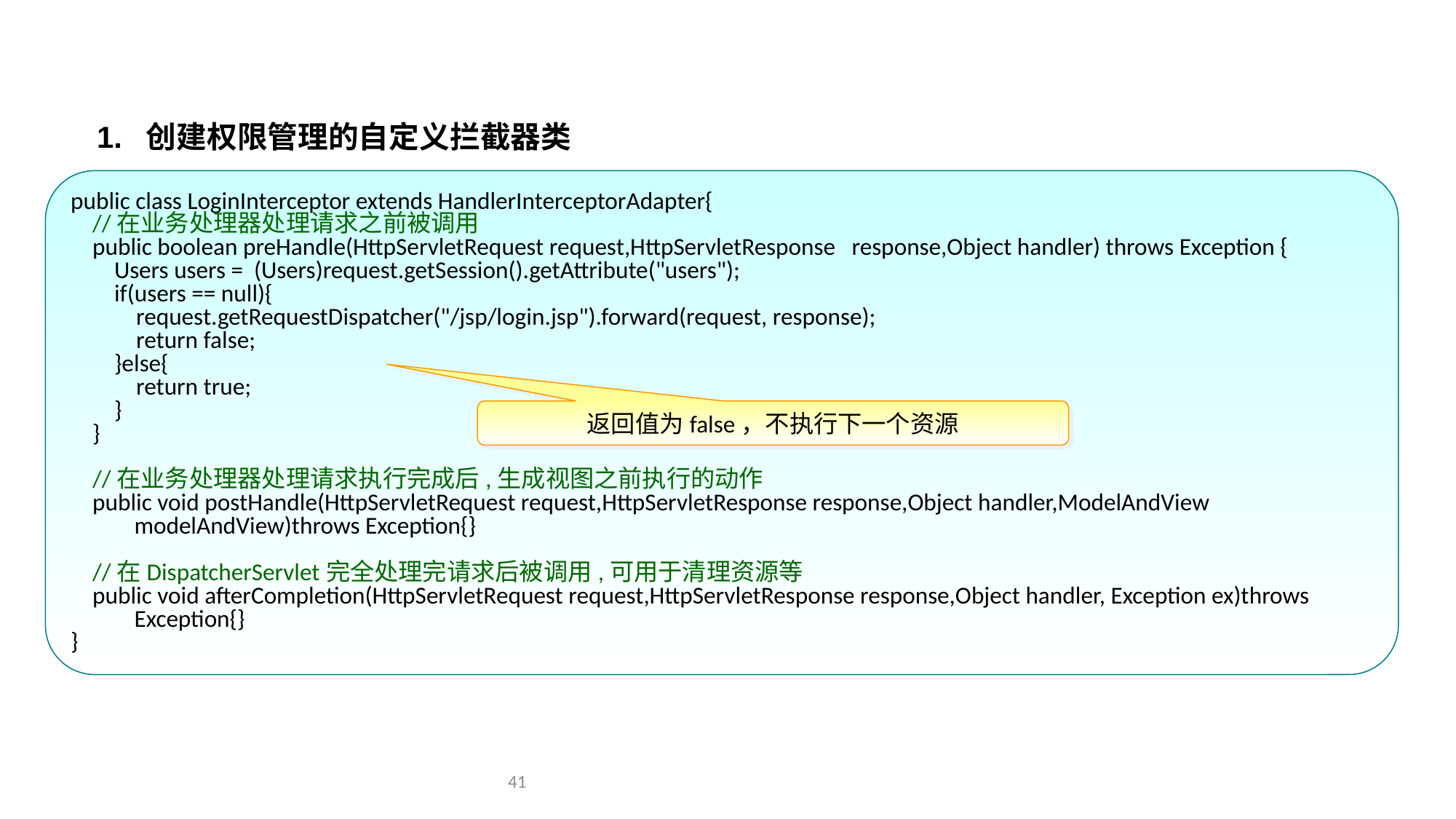

SpringMVC自定义拦截器-2
1.  创建权限管理的自定义拦截器类
public class LoginInterceptor extends HandlerInterceptorAdapter{
    //在业务处理器处理请求之前被调用
    public boolean preHandle(HttpServletRequest request,HttpServletResponse   response,Object handler) throws Exception {
        Users users =  (Users)request.getSession().getAttribute("users");
        if(users == null){
            request.getRequestDispatcher("/jsp/login.jsp").forward(request, response);
            return false;
        }else{
            return true;
        }
    }

    //在业务处理器处理请求执行完成后,生成视图之前执行的动作
    public void postHandle(HttpServletRequest request,HttpServletResponse response,Object handler,ModelAndView modelAndView)throws Exception{}

    //在DispatcherServlet完全处理完请求后被调用,可用于清理资源等
    public void afterCompletion(HttpServletRequest request,HttpServletResponse response,Object handler, Exception ex)throws Exception{}
}
返回值为false，不执行下一个资源
41